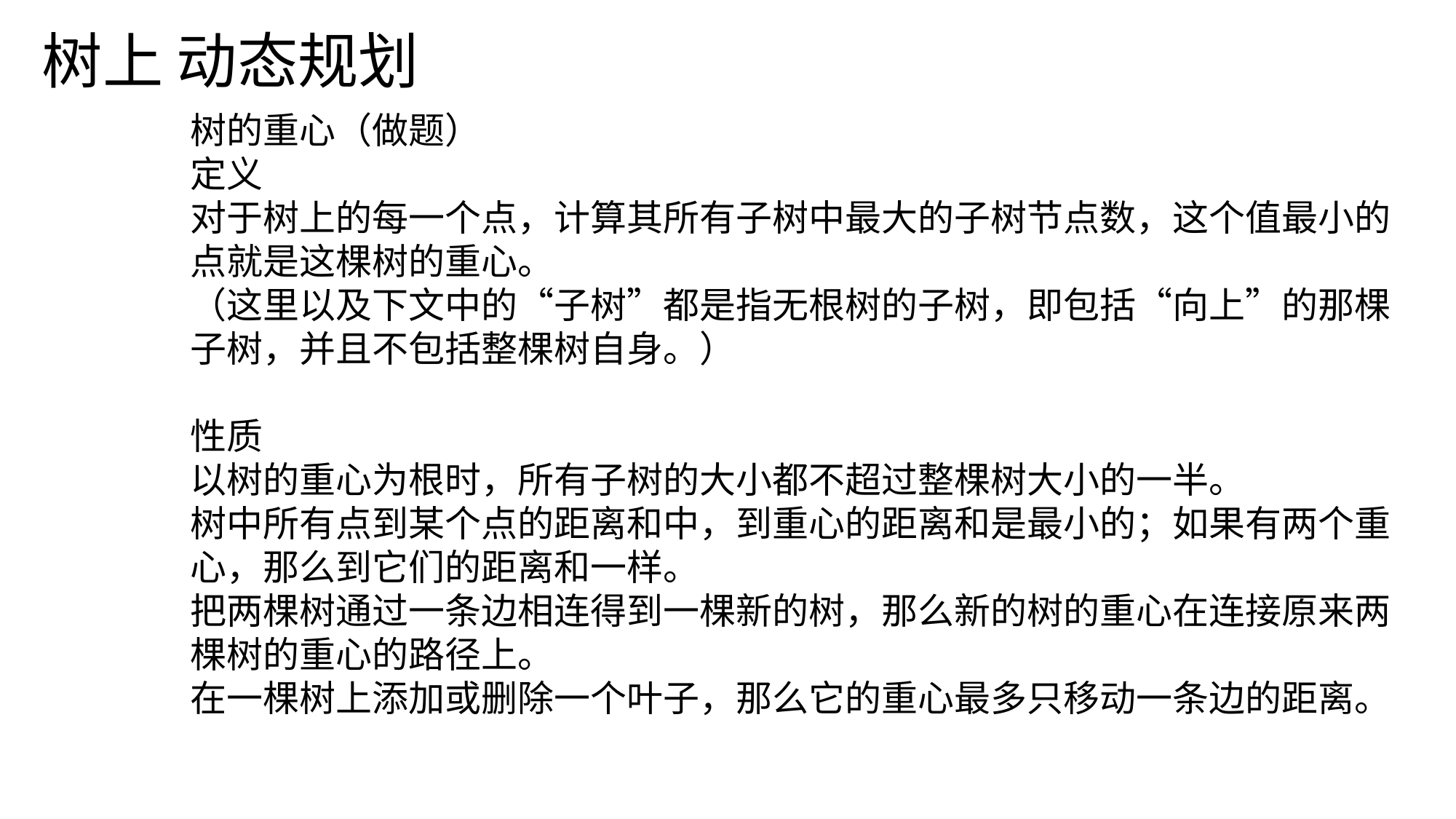

树上 动态规划
树的重心（做题）
定义
对于树上的每一个点，计算其所有子树中最大的子树节点数，这个值最小的点就是这棵树的重心。
（这里以及下文中的“子树”都是指无根树的子树，即包括“向上”的那棵子树，并且不包括整棵树自身。）

性质
以树的重心为根时，所有子树的大小都不超过整棵树大小的一半。
树中所有点到某个点的距离和中，到重心的距离和是最小的；如果有两个重心，那么到它们的距离和一样。
把两棵树通过一条边相连得到一棵新的树，那么新的树的重心在连接原来两棵树的重心的路径上。
在一棵树上添加或删除一个叶子，那么它的重心最多只移动一条边的距离。